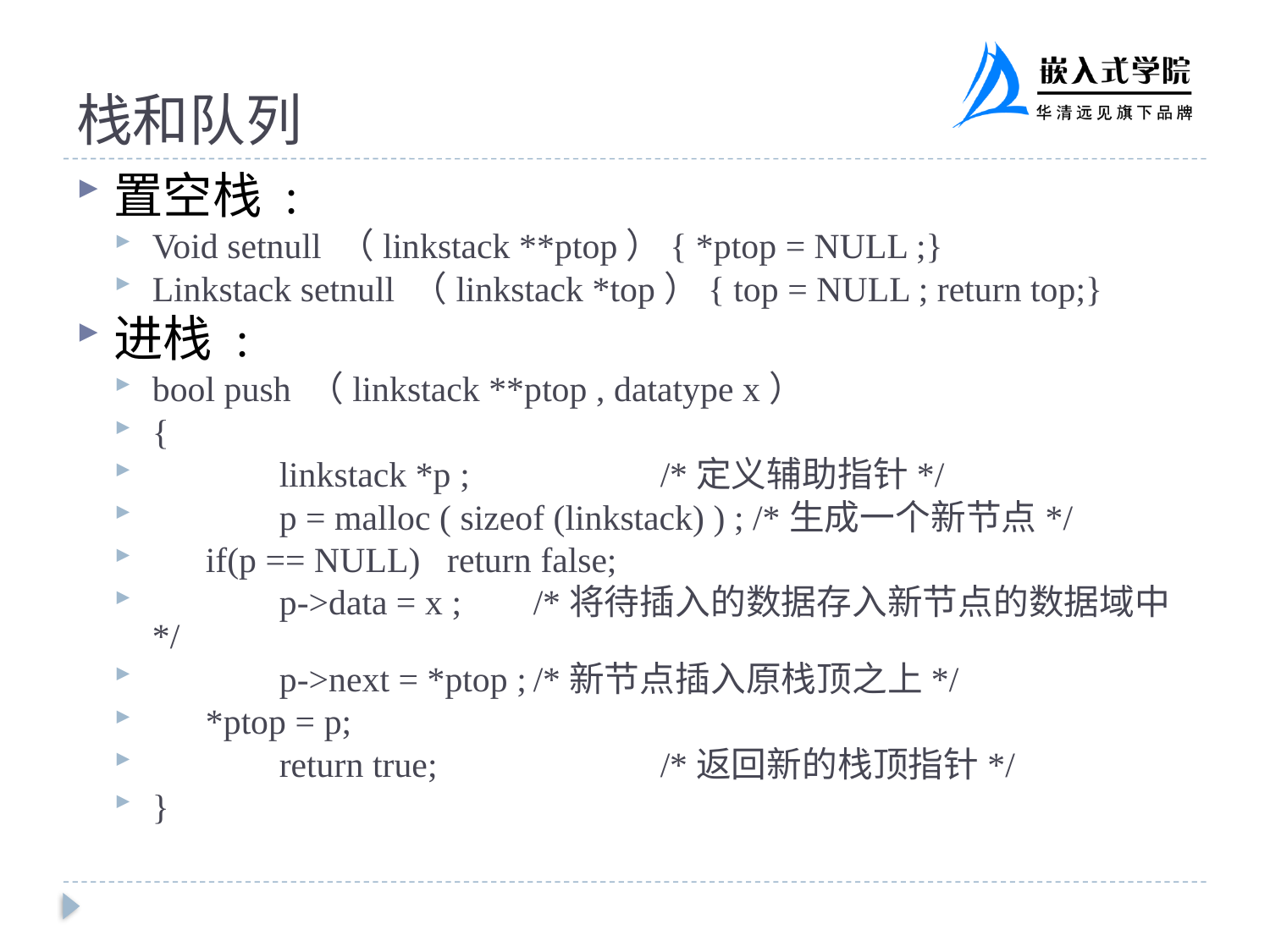

# 栈和队列
置空栈 :
Void setnull （linkstack **ptop）{ *ptop = NULL ;}
Linkstack setnull （linkstack *top）{ top = NULL ; return top;}
进栈 :
bool push （linkstack **ptop , datatype x）
{
	linkstack *p ;		/*定义辅助指针*/
	p = malloc ( sizeof (linkstack) ) ; /*生成一个新节点*/
      if(p == NULL)   return false;
	p->data = x ; 	/*将待插入的数据存入新节点的数据域中*/
	p->next = *ptop ;	/*新节点插入原栈顶之上*/
      *ptop = p;
	return true;		/*返回新的栈顶指针*/
}
96